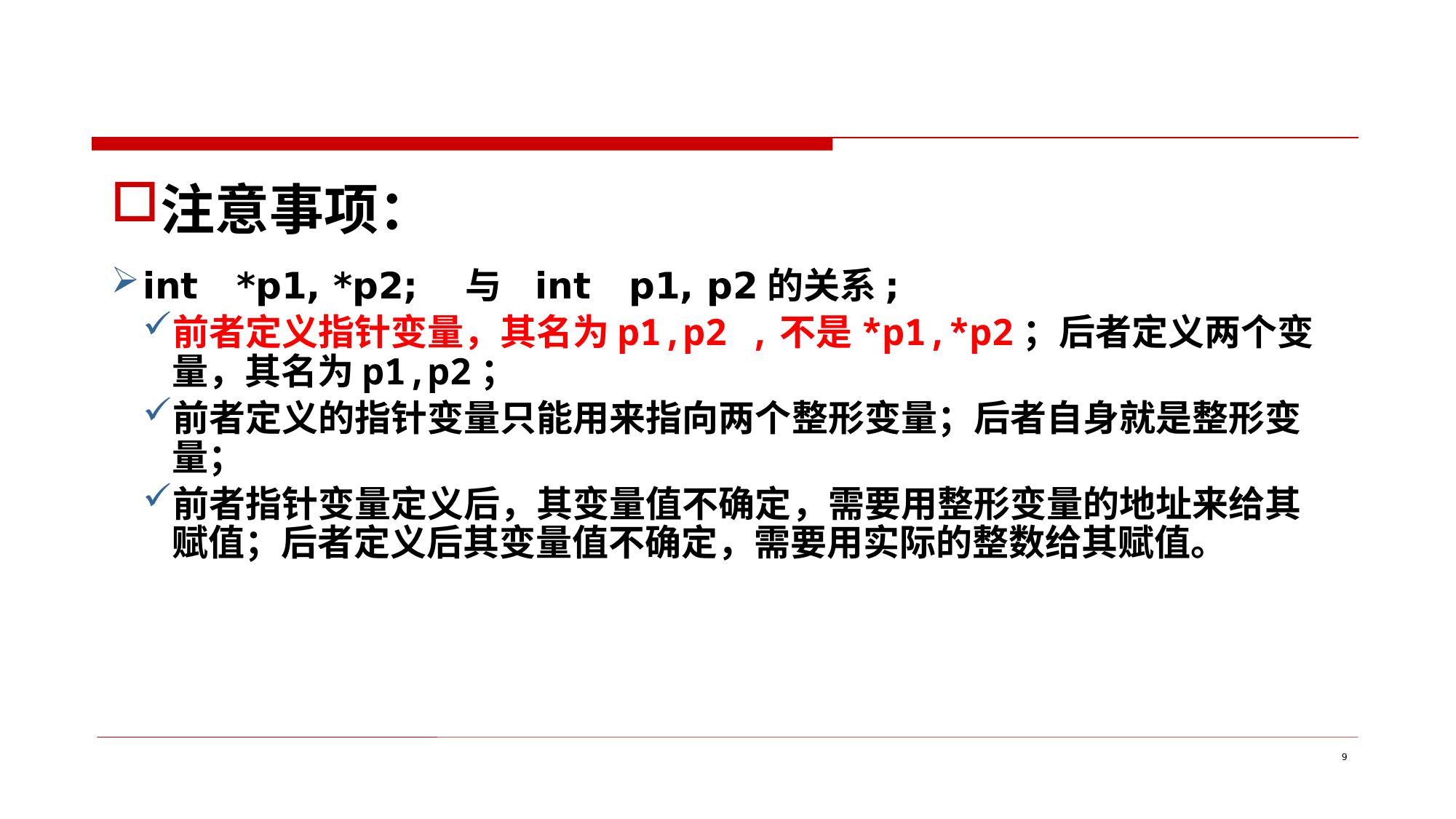

注意事项：
int   *p1, *p2;   与   int   p1, p2的关系;
前者定义指针变量，其名为p1,p2 ,不是*p1,*p2；后者定义两个变量，其名为p1,p2；
前者定义的指针变量只能用来指向两个整形变量；后者自身就是整形变量；
前者指针变量定义后，其变量值不确定，需要用整形变量的地址来给其赋值；后者定义后其变量值不确定，需要用实际的整数给其赋值。
9